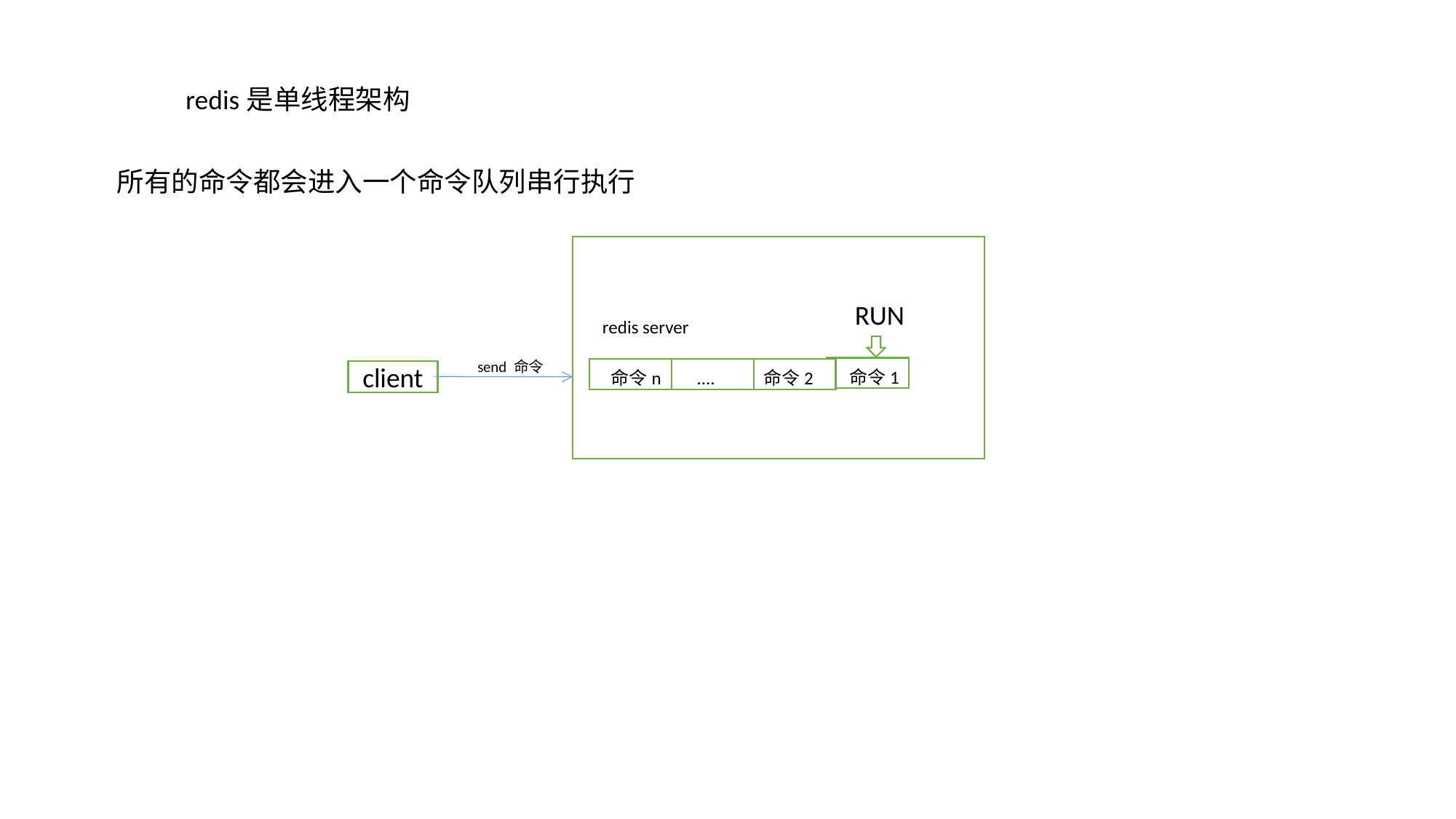

redis是单线程架构
    所有的命令都会进入一个命令队列串行执行

RUN
redis server

send 命令
client

命令1

命令n
....
命令2